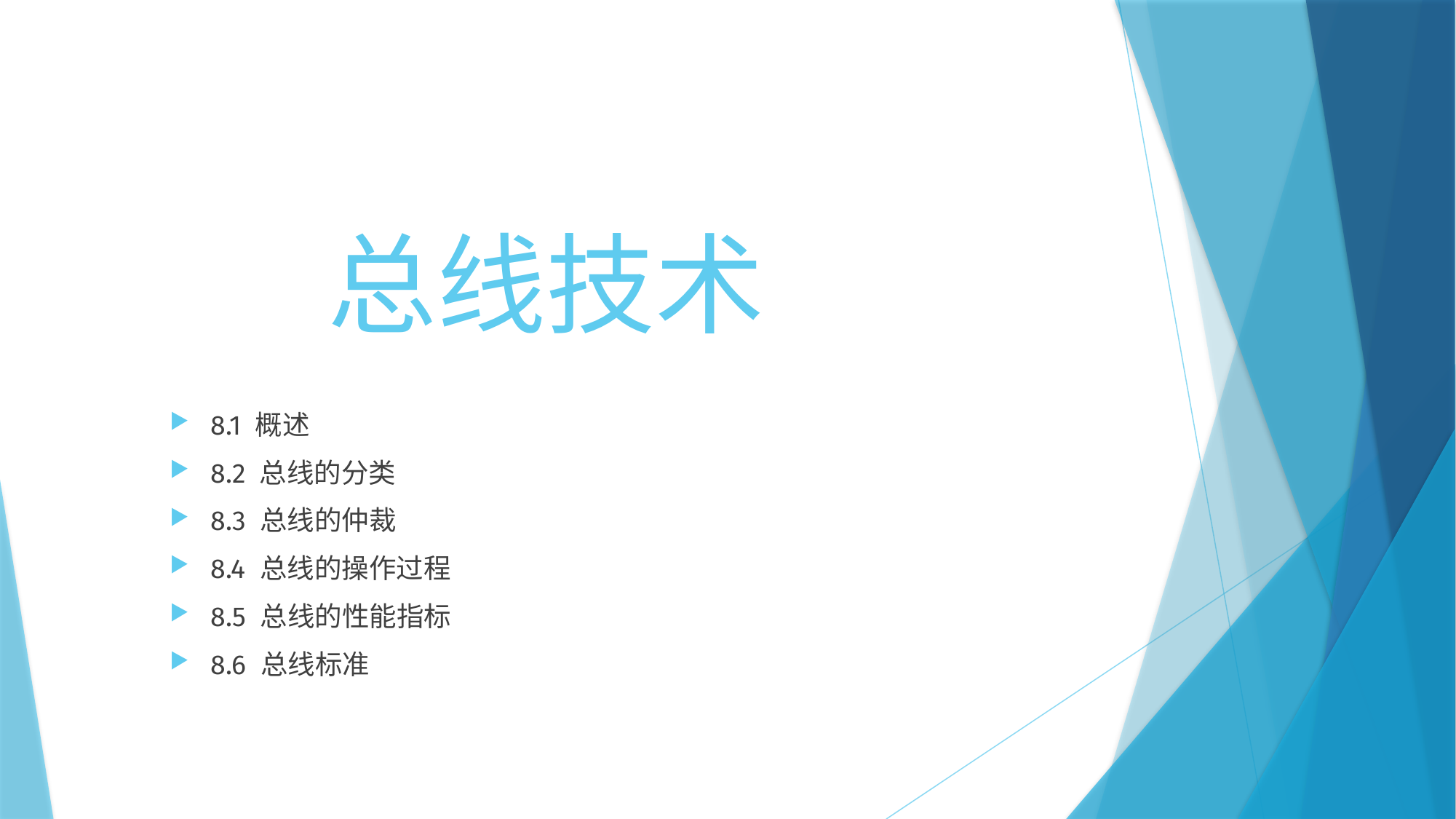

# 总线技术
8.1 概述
8.2 总线的分类
8.3 总线的仲裁
8.4 总线的操作过程
8.5 总线的性能指标
8.6 总线标准